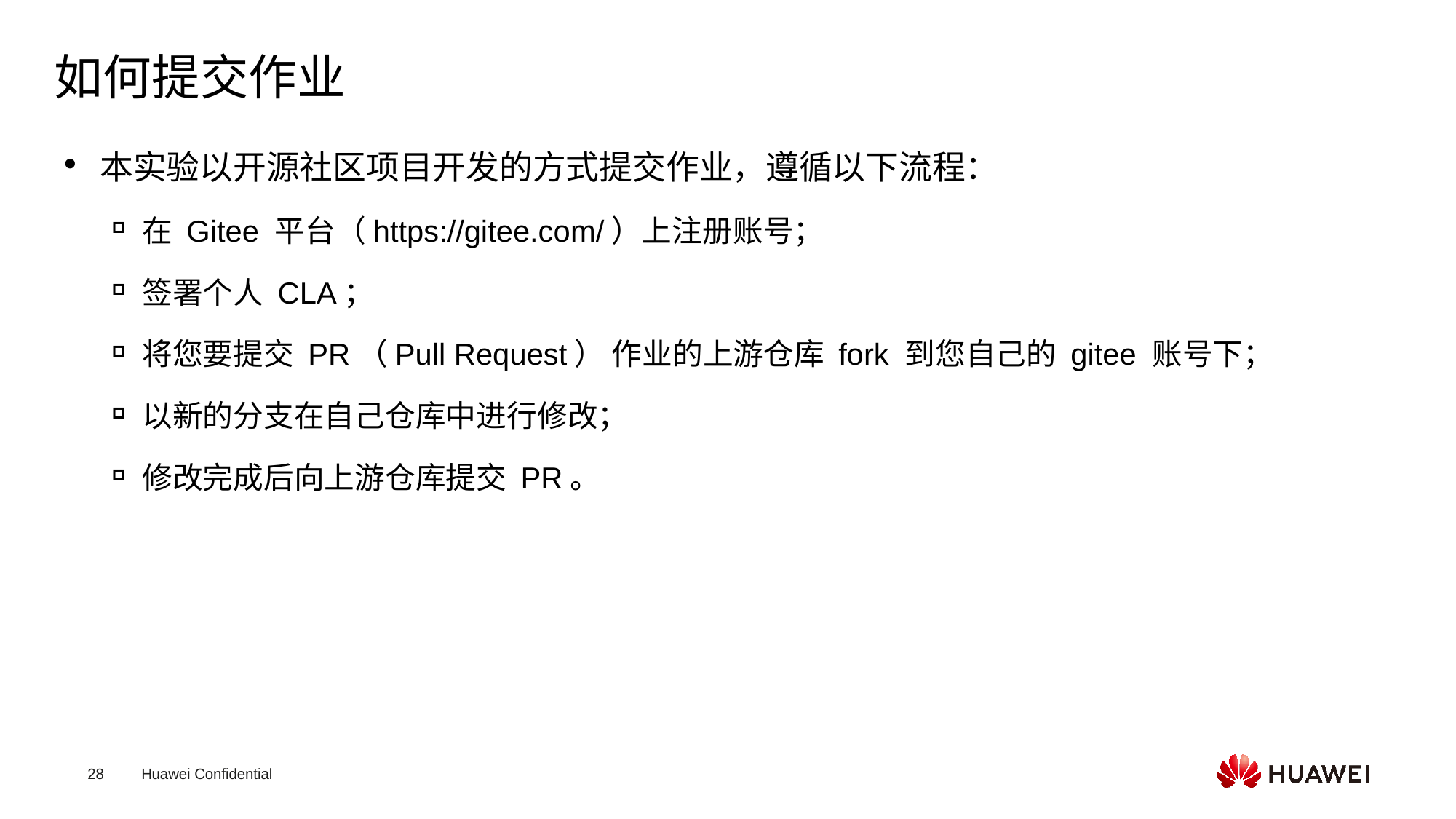

# 如何提交作业
本实验以开源社区项目开发的方式提交作业，遵循以下流程：
在 Gitee 平台（https://gitee.com/）上注册账号；
签署个人 CLA；
将您要提交 PR（Pull Request） 作业的上游仓库 fork 到您自己的 gitee 账号下；
以新的分支在自己仓库中进行修改；
修改完成后向上游仓库提交 PR。